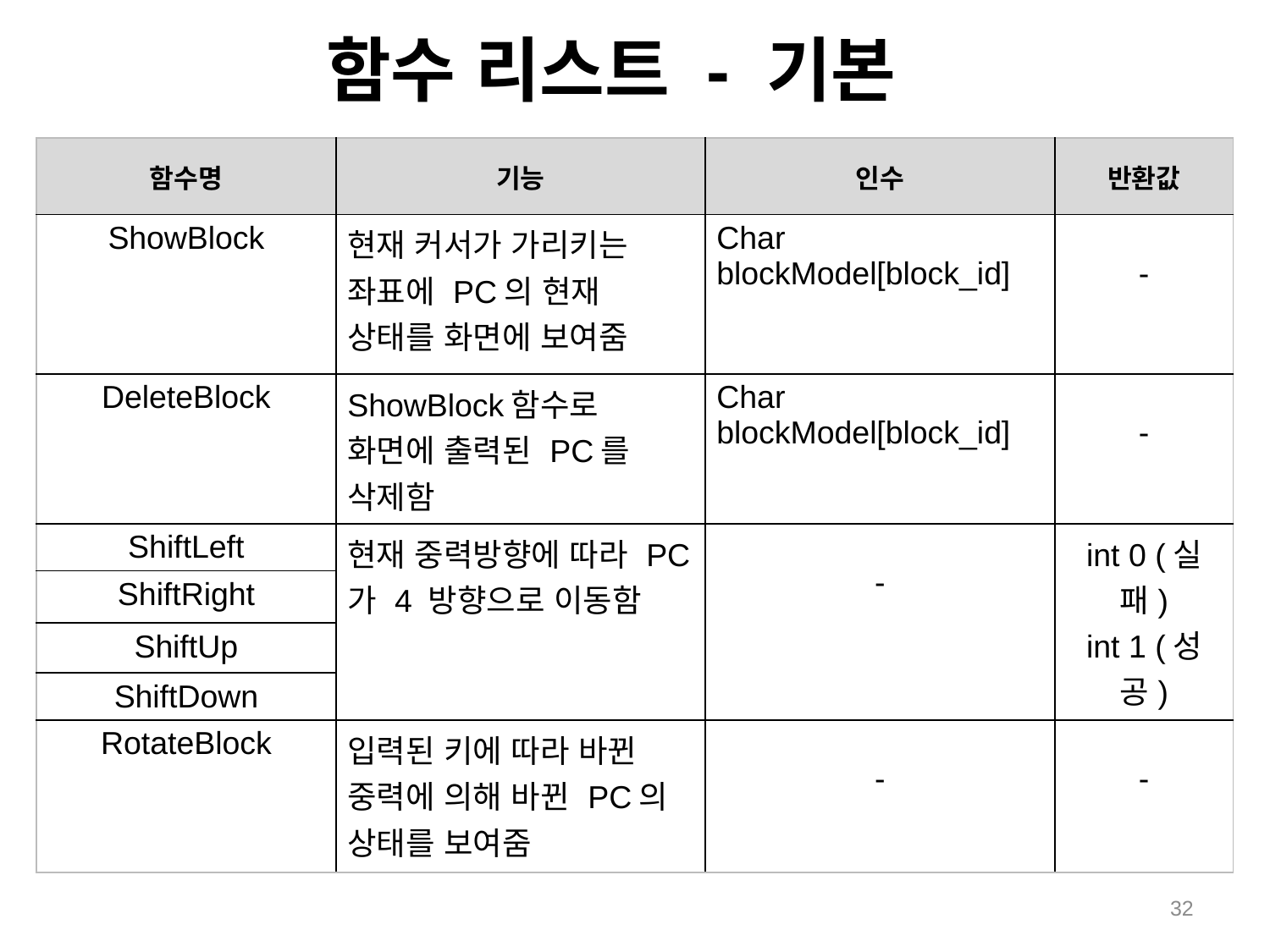

함수 리스트 - 기본
| 함수명 | 기능 | 인수 | 반환값 |
| --- | --- | --- | --- |
| ShowBlock | 현재 커서가 가리키는 좌표에 PC의 현재 상태를 화면에 보여줌 | Char blockModel[block\_id] | - |
| DeleteBlock | ShowBlock함수로 화면에 출력된 PC를 삭제함 | Char blockModel[block\_id] | - |
| ShiftLeft | 현재 중력방향에 따라 PC가 4 방향으로 이동함 | - | int 0 (실패) int 1 (성공) |
| ShiftRight |  |  |  |
| ShiftUp |  |  |  |
| ShiftDown |  |  |  |
| RotateBlock | 입력된 키에 따라 바뀐 중력에 의해 바뀐 PC의 상태를 보여줌 | - | - |
32